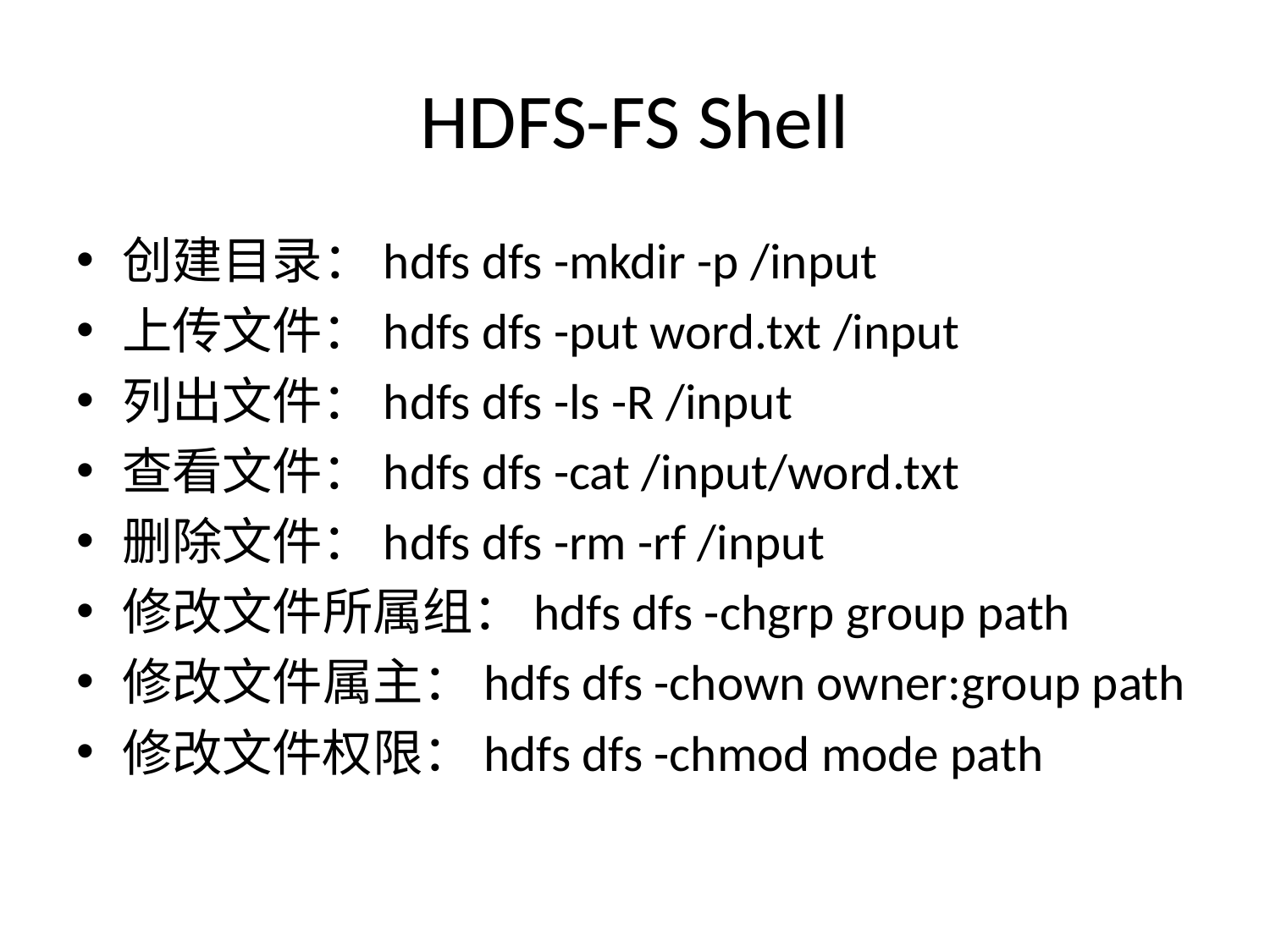

# HDFS-FS Shell
创建目录：hdfs dfs -mkdir -p /input
上传文件：hdfs dfs -put word.txt /input
列出文件：hdfs dfs -ls -R /input
查看文件：hdfs dfs -cat /input/word.txt
删除文件：hdfs dfs -rm -rf /input
修改文件所属组：hdfs dfs -chgrp group path
修改文件属主：hdfs dfs -chown owner:group path
修改文件权限：hdfs dfs -chmod mode path